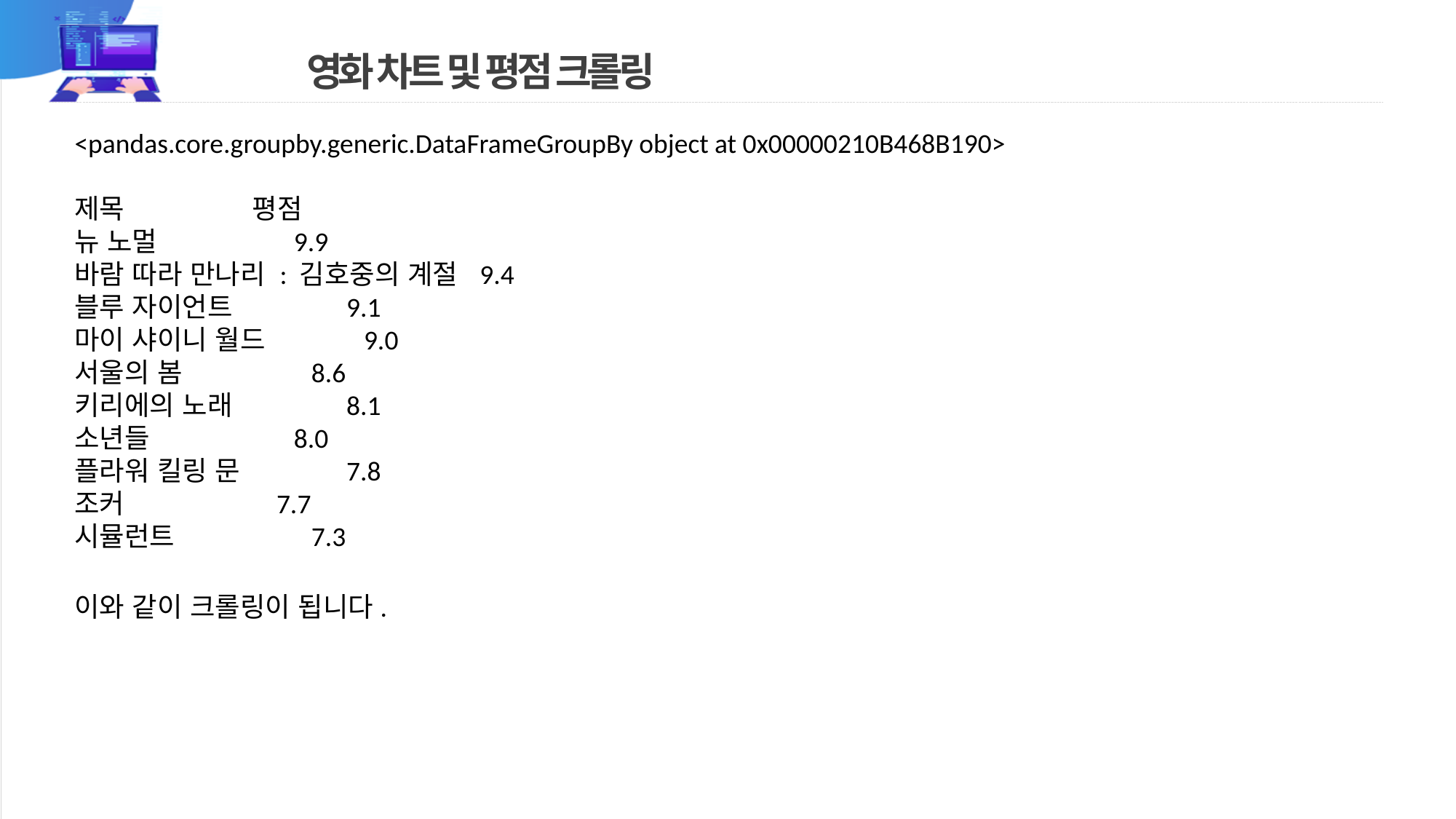

# 영화 차트 및 평점 크롤링
<pandas.core.groupby.generic.DataFrameGroupBy object at 0x00000210B468B190>

제목	         평점
뉴 노멀                 9.9
바람 따라 만나리 : 김호중의 계절  9.4
블루 자이언트              9.1
마이 샤이니 월드            9.0
서울의 봄                8.6
키리에의 노래              8.1
소년들                  8.0
플라워 킬링 문             7.8
조커                   7.7
시뮬런트                 7.3
이와 같이 크롤링이 됩니다.